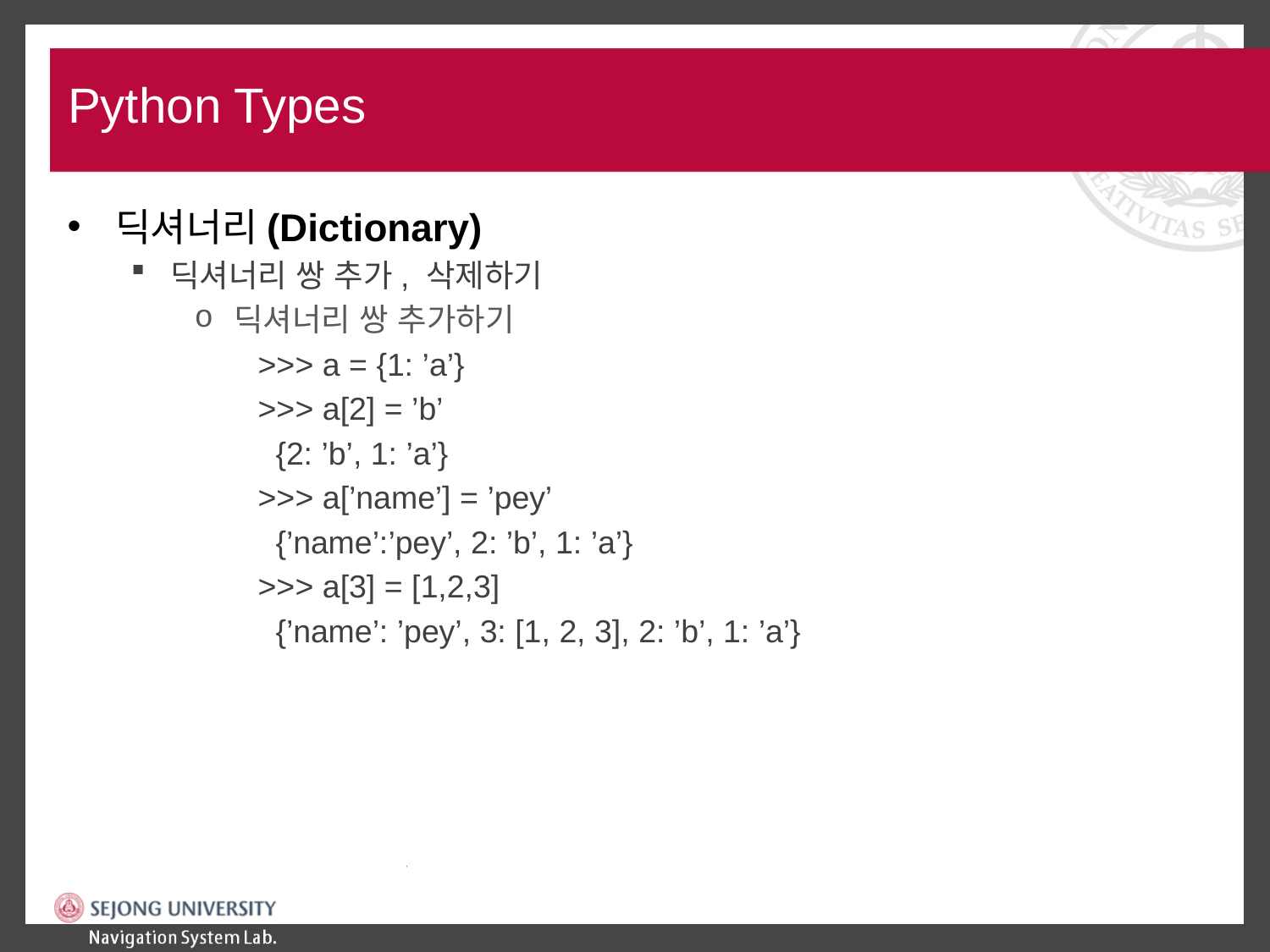

# Python Types
딕셔너리(Dictionary)
딕셔너리 쌍 추가, 삭제하기
딕셔너리 쌍 추가하기
>>> a = {1: ’a’}
>>> a[2] = ’b’
  {2: ’b’, 1: ’a’}
>>> a[’name’] = ’pey’
  {’name’:’pey’, 2: ’b’, 1: ’a’}
>>> a[3] = [1,2,3]
  {’name’: ’pey’, 3: [1, 2, 3], 2: ’b’, 1: ’a’}